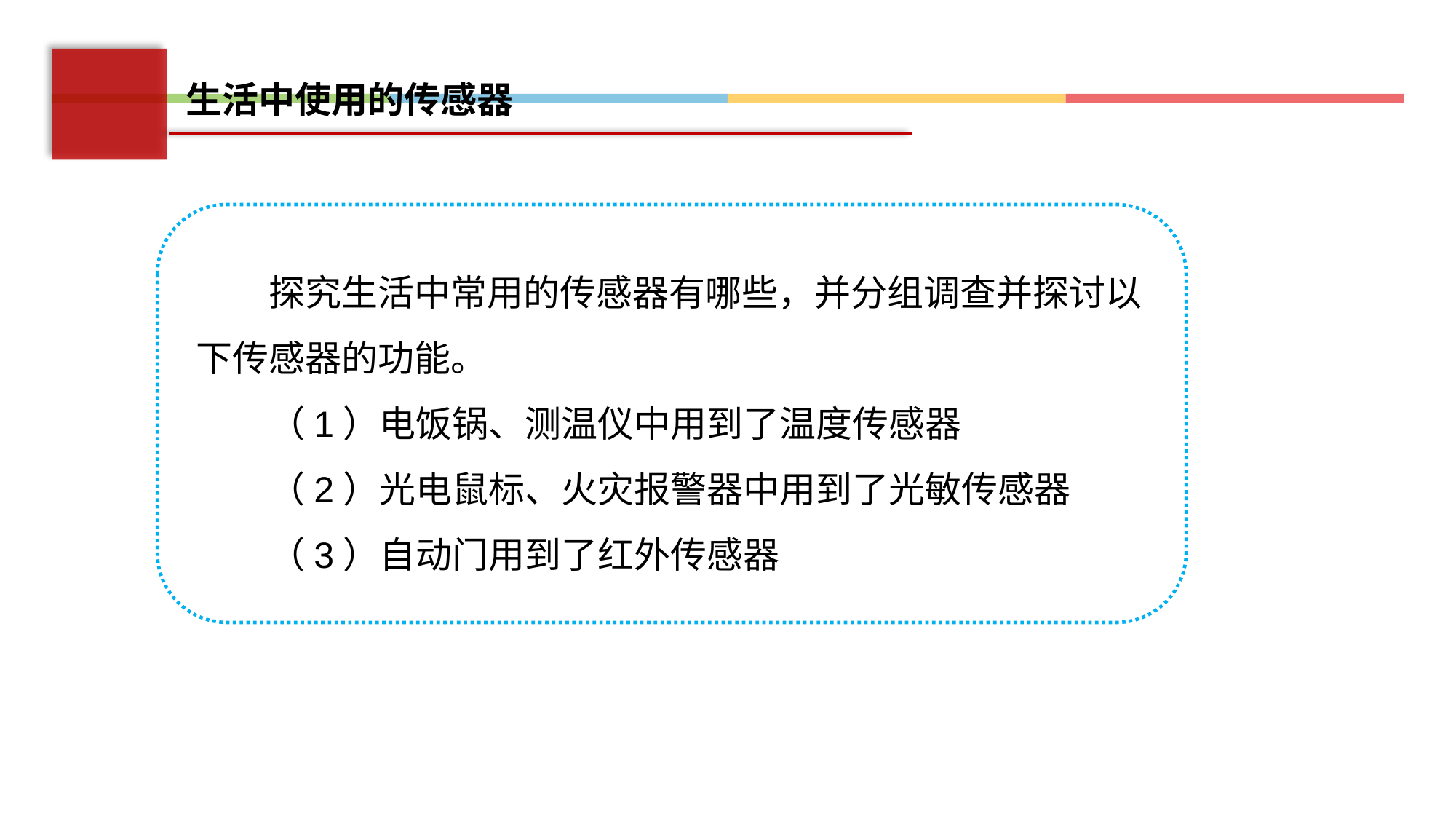

生活中使用的传感器

探究生活中常用的传感器有哪些，并分组调查并探讨以下传感器的功能。
（1）电饭锅、测温仪中用到了温度传感器
（2）光电鼠标、火灾报警器中用到了光敏传感器
（3）自动门用到了红外传感器